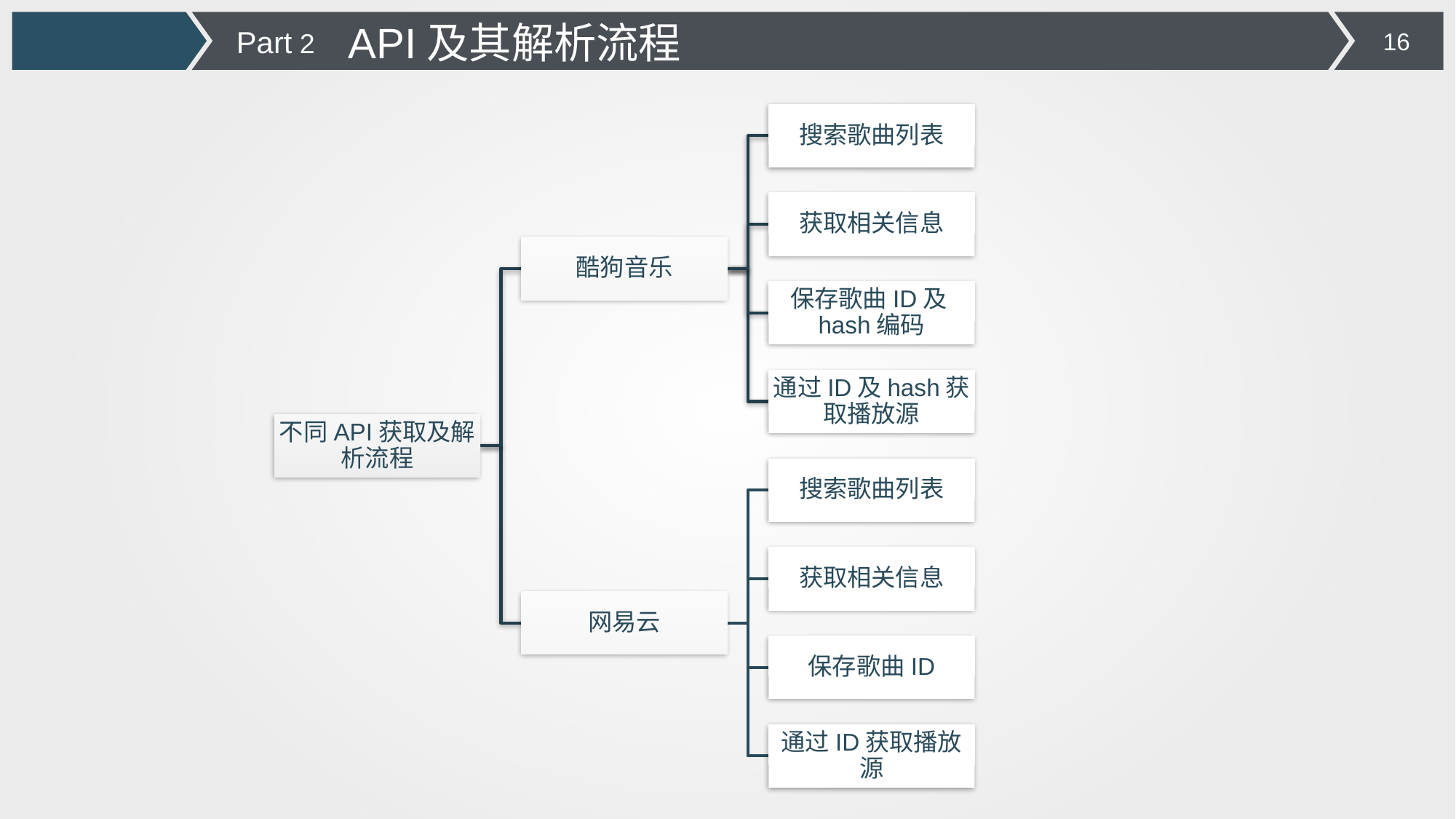

API及其解析流程
Part 2
不同API获取及解析流程
酷狗音乐
搜索歌曲列表
获取相关信息
保存歌曲ID及hash编码
通过ID及hash获取播放源
网易云
搜索歌曲列表
获取相关信息
保存歌曲ID
通过ID获取播放源